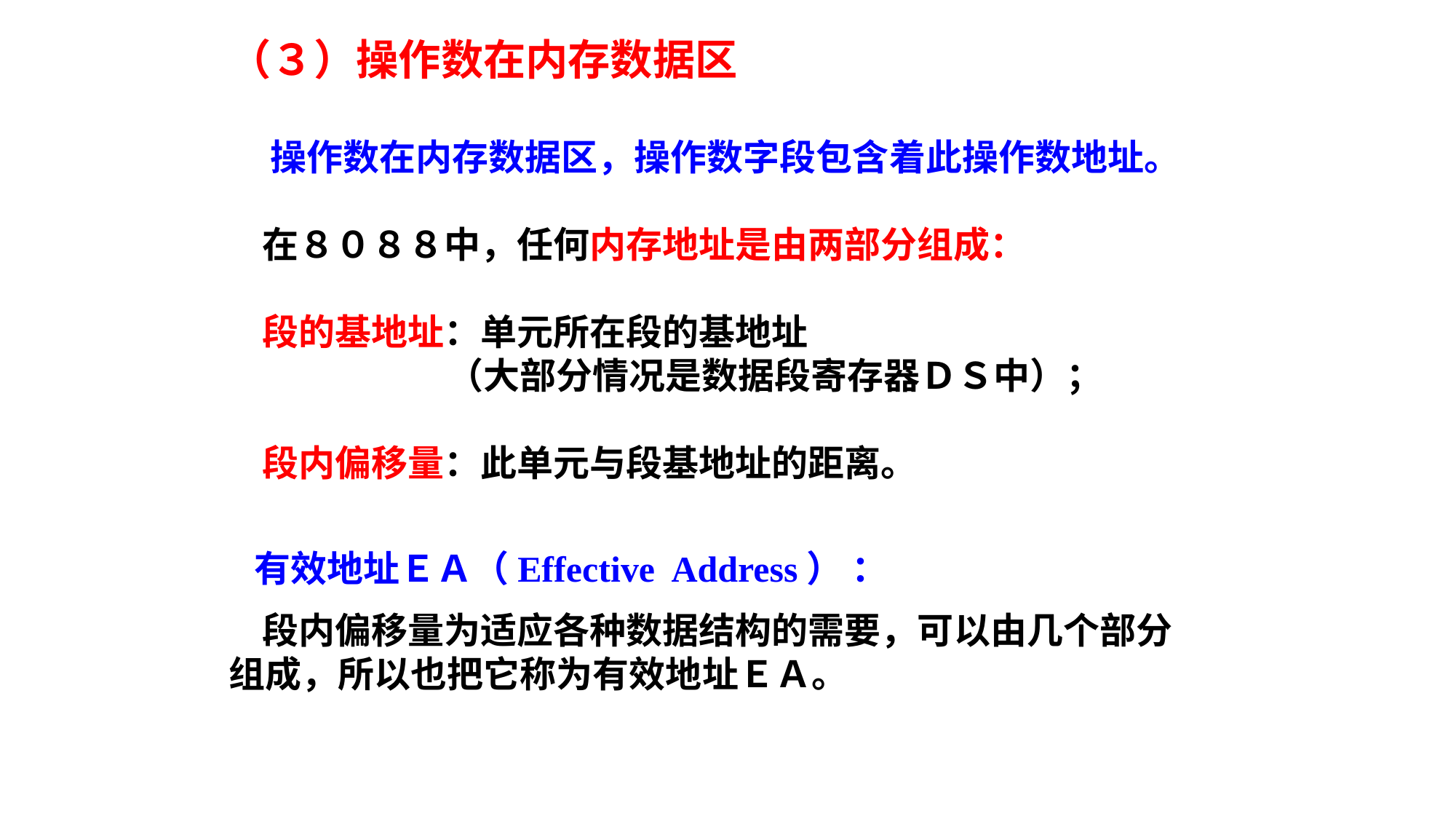

（３）操作数在内存数据区

    操作数在内存数据区，操作数字段包含着此操作数地址。

   在８０８８中，任何内存地址是由两部分组成：

   段的基地址：单元所在段的基地址
		（大部分情况是数据段寄存器ＤＳ中）；

   段内偏移量：此单元与段基地址的距离。

  有效地址ＥＡ（Effective  Address） ：
   段内偏移量为适应各种数据结构的需要，可以由几个部分组成，所以也把它称为有效地址ＥＡ。